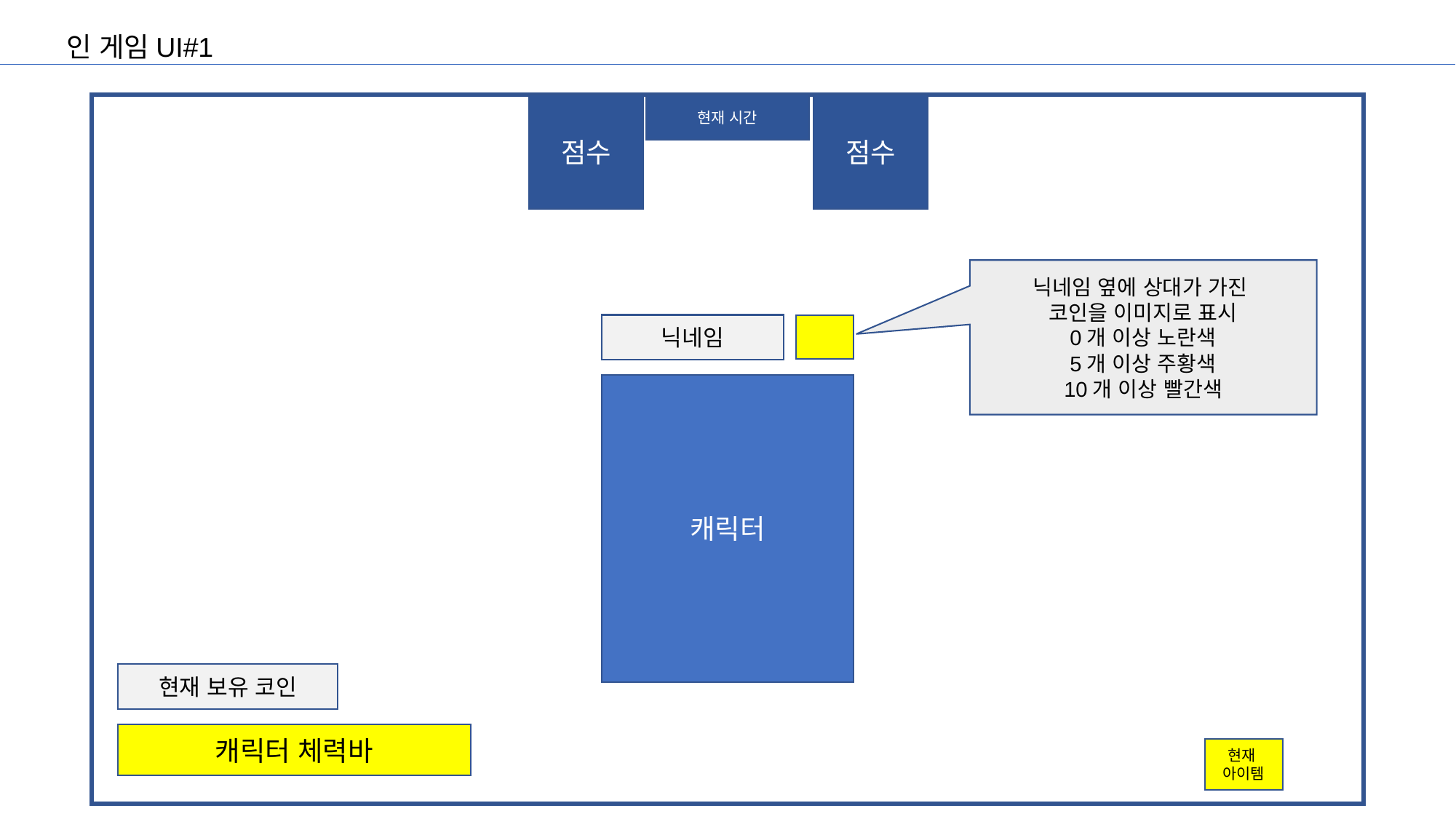

인 게임UI#1

점수
현재 시간
점수
닉네임 옆에 상대가 가진
코인을 이미지로 표시
0개 이상 노란색
5개 이상 주황색
10개 이상 빨간색
닉네임

캐릭터
현재 보유 코인
캐릭터 체력바
현재
아이템